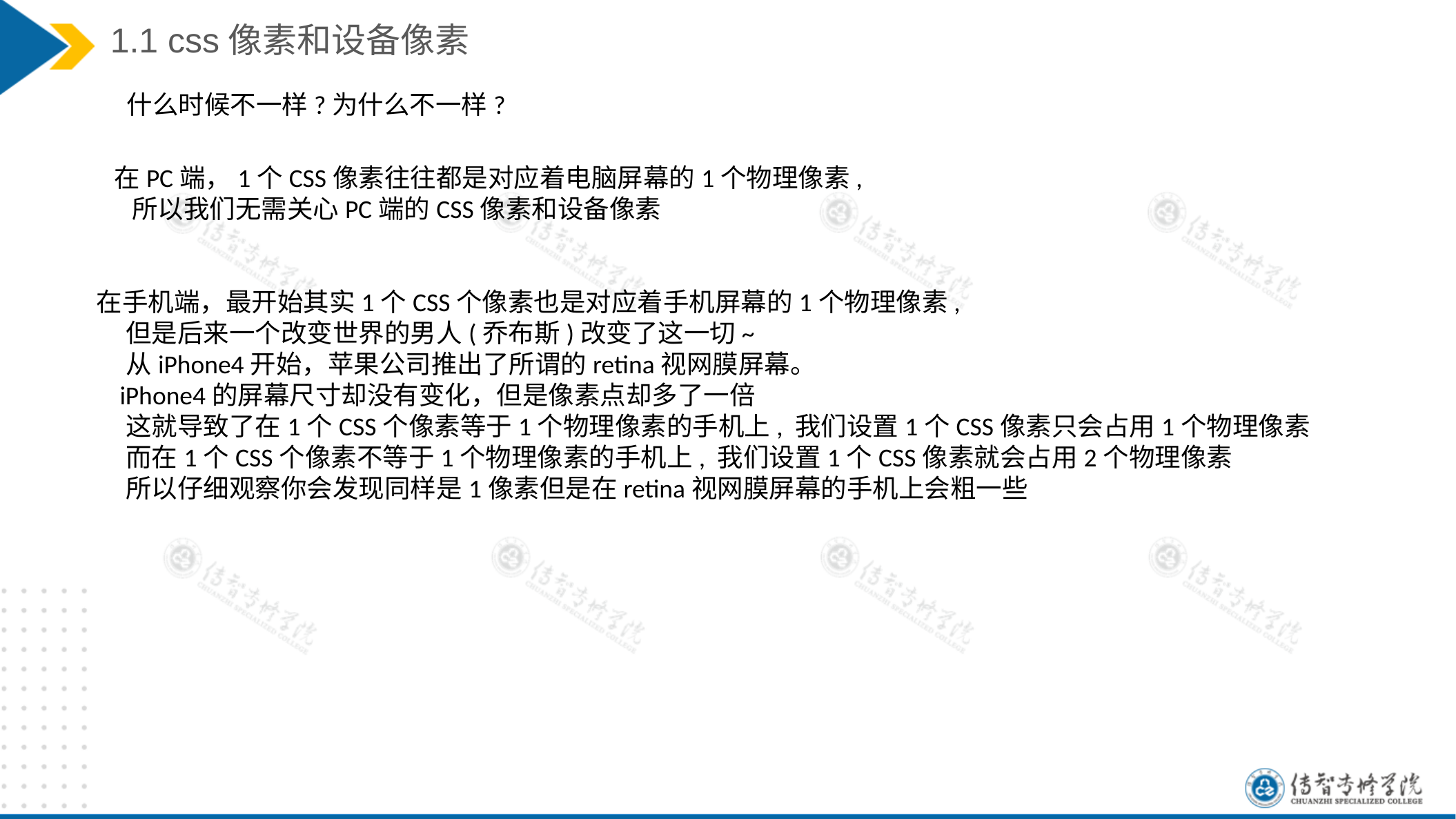

1.1 css像素和设备像素
什么时候不一样?为什么不一样?

  在PC端，1个CSS像素往往都是对应着电脑屏幕的1个物理像素,
     所以我们无需关心PC端的CSS像素和设备像素

在手机端，最开始其实1个CSS个像素也是对应着手机屏幕的1个物理像素,
    但是后来一个改变世界的男人(乔布斯)改变了这一切~
    从iPhone4开始，苹果公司推出了所谓的retina视网膜屏幕。
    iPhone4的屏幕尺寸却没有变化，但是像素点却多了一倍
    这就导致了在1个CSS个像素等于1个物理像素的手机上, 我们设置1个CSS像素只会占用1个物理像素
    而在1个CSS个像素不等于1个物理像素的手机上, 我们设置1个CSS像素就会占用2个物理像素
    所以仔细观察你会发现同样是1像素但是在retina视网膜屏幕的手机上会粗一些